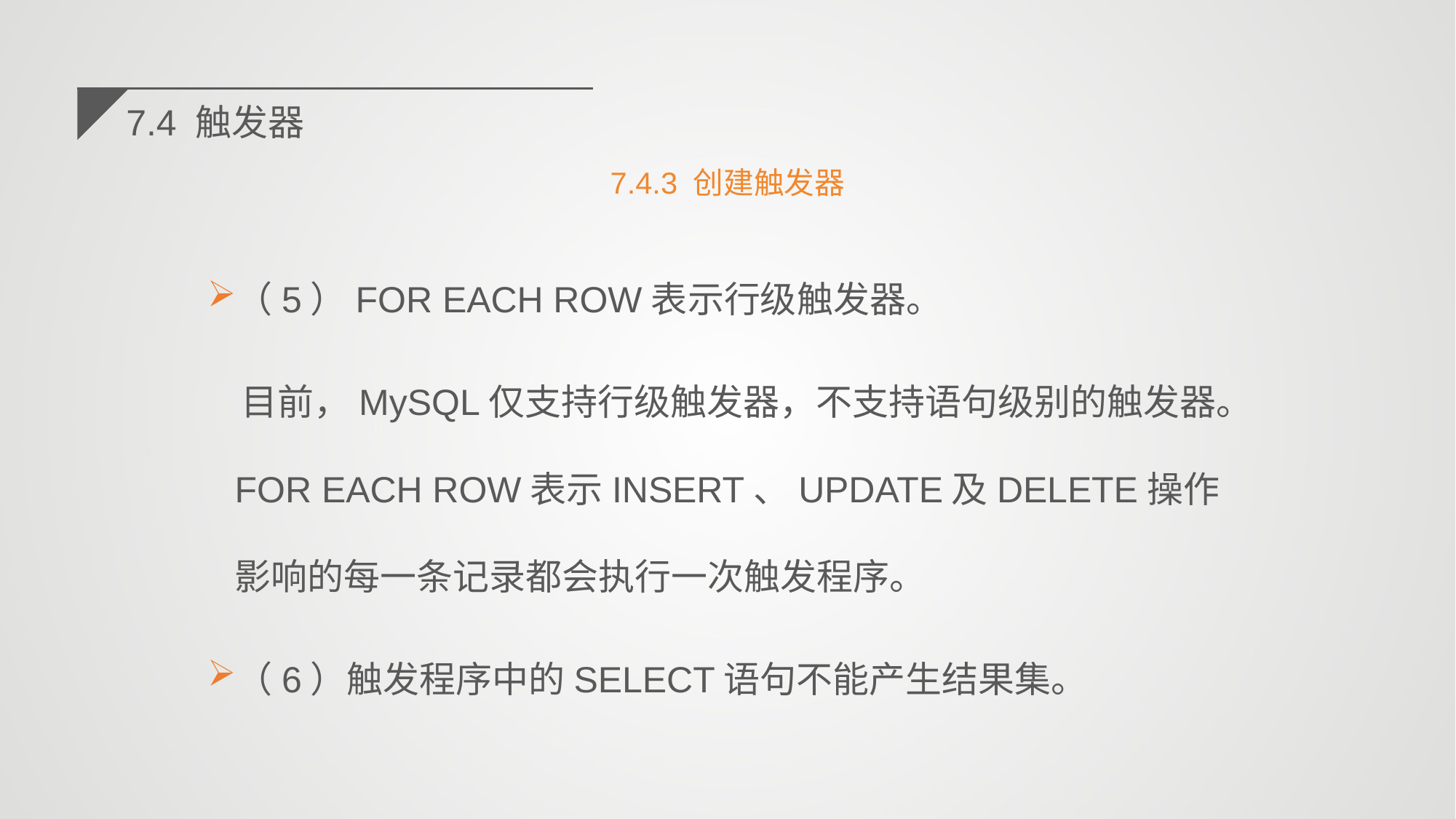

7.4 触发器

7.4.3 创建触发器
（5）FOR EACH ROW表示行级触发器。
   目前，MySQL仅支持行级触发器，不支持语句级别的触发器。FOR EACH ROW表示INSERT、UPDATE及DELETE操作影响的每一条记录都会执行一次触发程序。
（6）触发程序中的SELECT语句不能产生结果集。